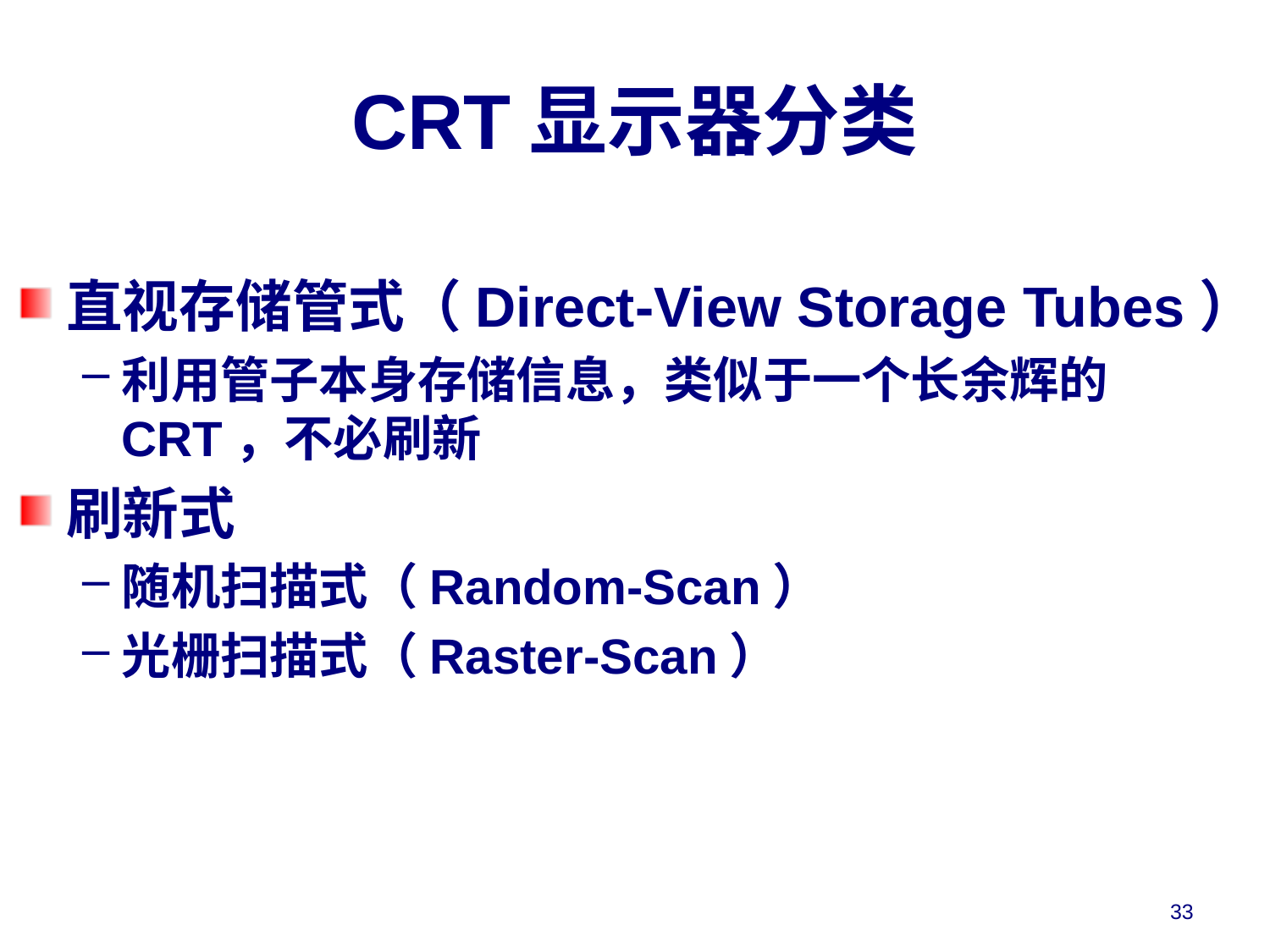

# CRT显示器分类
直视存储管式（Direct-View Storage Tubes）
利用管子本身存储信息，类似于一个长余辉的CRT，不必刷新
刷新式
随机扫描式（Random-Scan）
光栅扫描式（Raster-Scan）
33